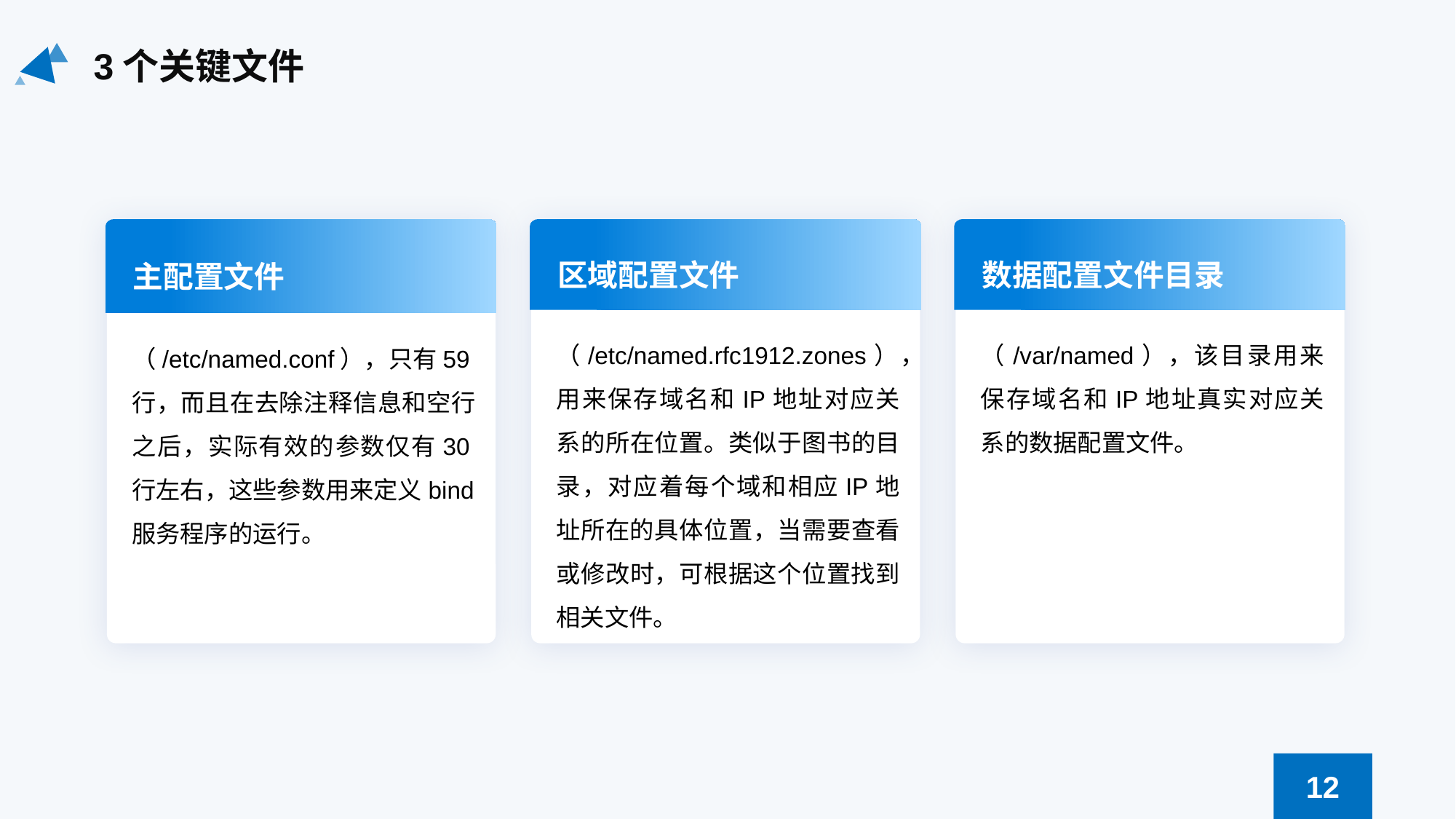

3个关键文件

主配置文件
（/etc/named.conf），只有59行，而且在去除注释信息和空行之后，实际有效的参数仅有30行左右，这些参数用来定义bind服务程序的运行。

区域配置文件
（/etc/named.rfc1912.zones），用来保存域名和IP地址对应关系的所在位置。类似于图书的目录，对应着每个域和相应IP地址所在的具体位置，当需要查看或修改时，可根据这个位置找到相关文件。

数据配置文件目录
（/var/named），该目录用来保存域名和IP地址真实对应关系的数据配置文件。

12